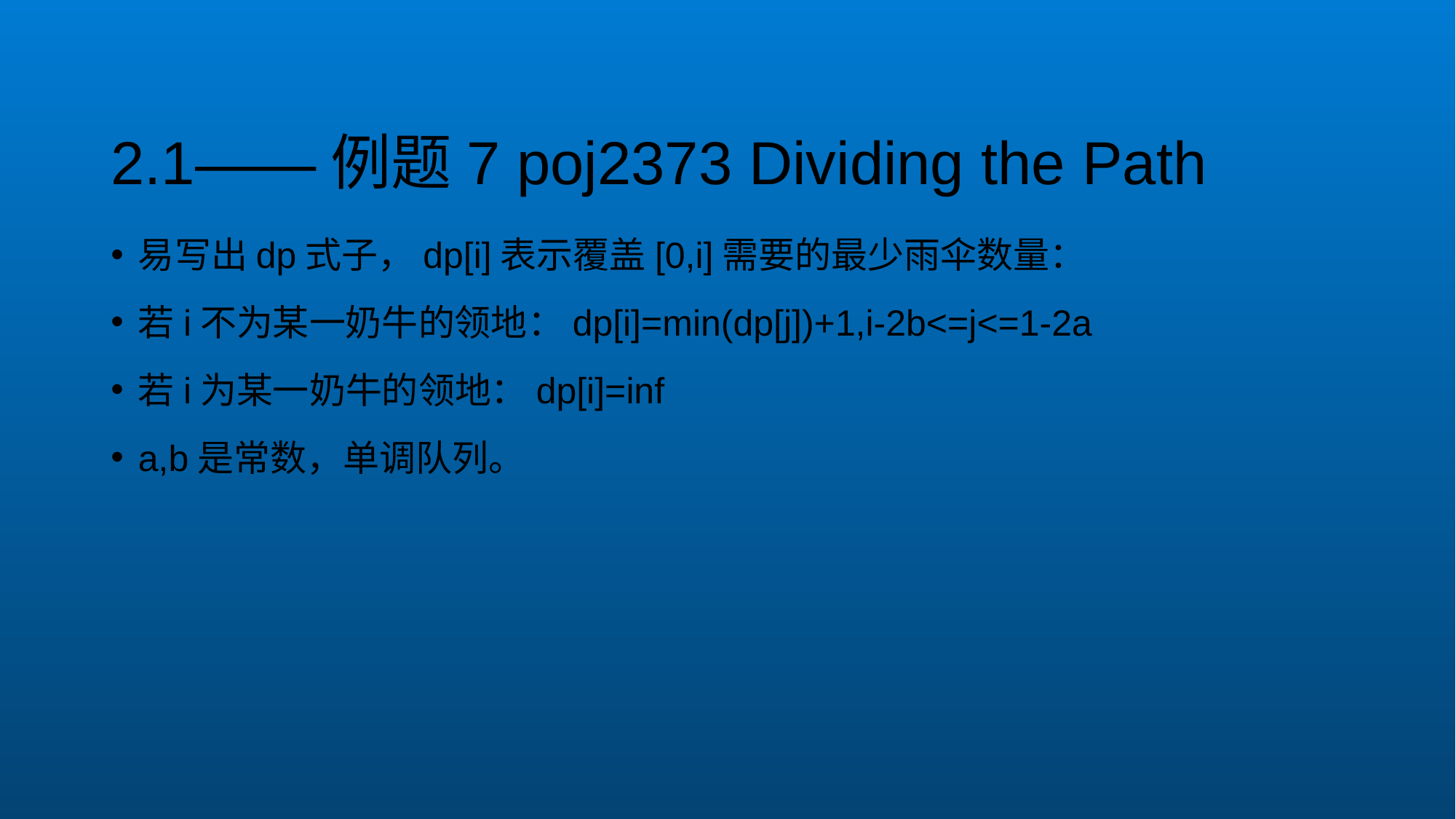

# 2.1——例题7 poj2373 Dividing the Path
易写出dp式子，dp[i]表示覆盖[0,i]需要的最少雨伞数量：
若i不为某一奶牛的领地：dp[i]=min(dp[j])+1,i-2b<=j<=1-2a
若i为某一奶牛的领地：dp[i]=inf
a,b是常数，单调队列。